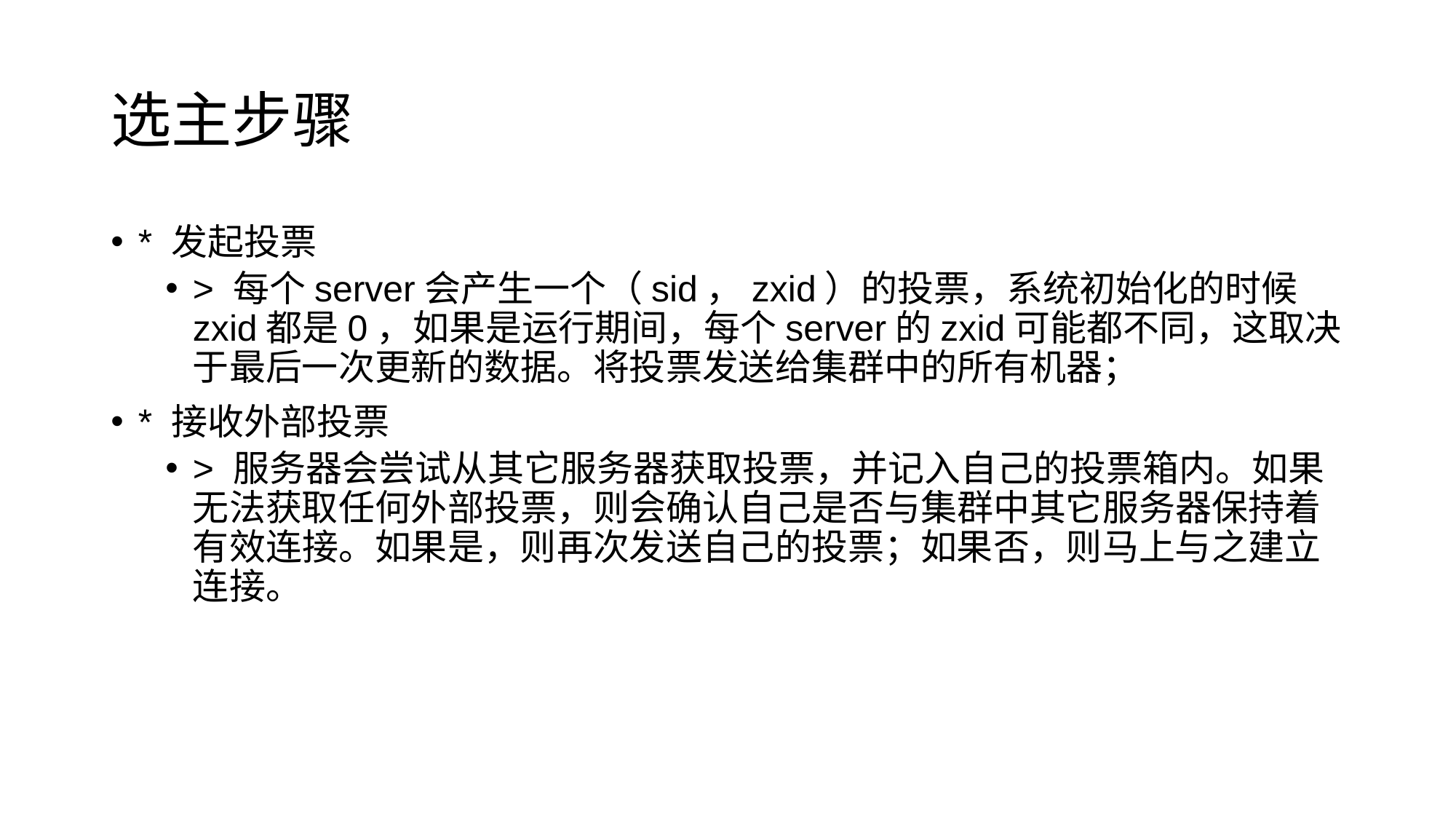

# 选主步骤
* 发起投票
> 每个server会产生一个（sid，zxid）的投票，系统初始化的时候zxid都是0，如果是运行期间，每个server的zxid可能都不同，这取决于最后一次更新的数据。将投票发送给集群中的所有机器；
* 接收外部投票
> 服务器会尝试从其它服务器获取投票，并记入自己的投票箱内。如果无法获取任何外部投票，则会确认自己是否与集群中其它服务器保持着有效连接。如果是，则再次发送自己的投票；如果否，则马上与之建立连接。